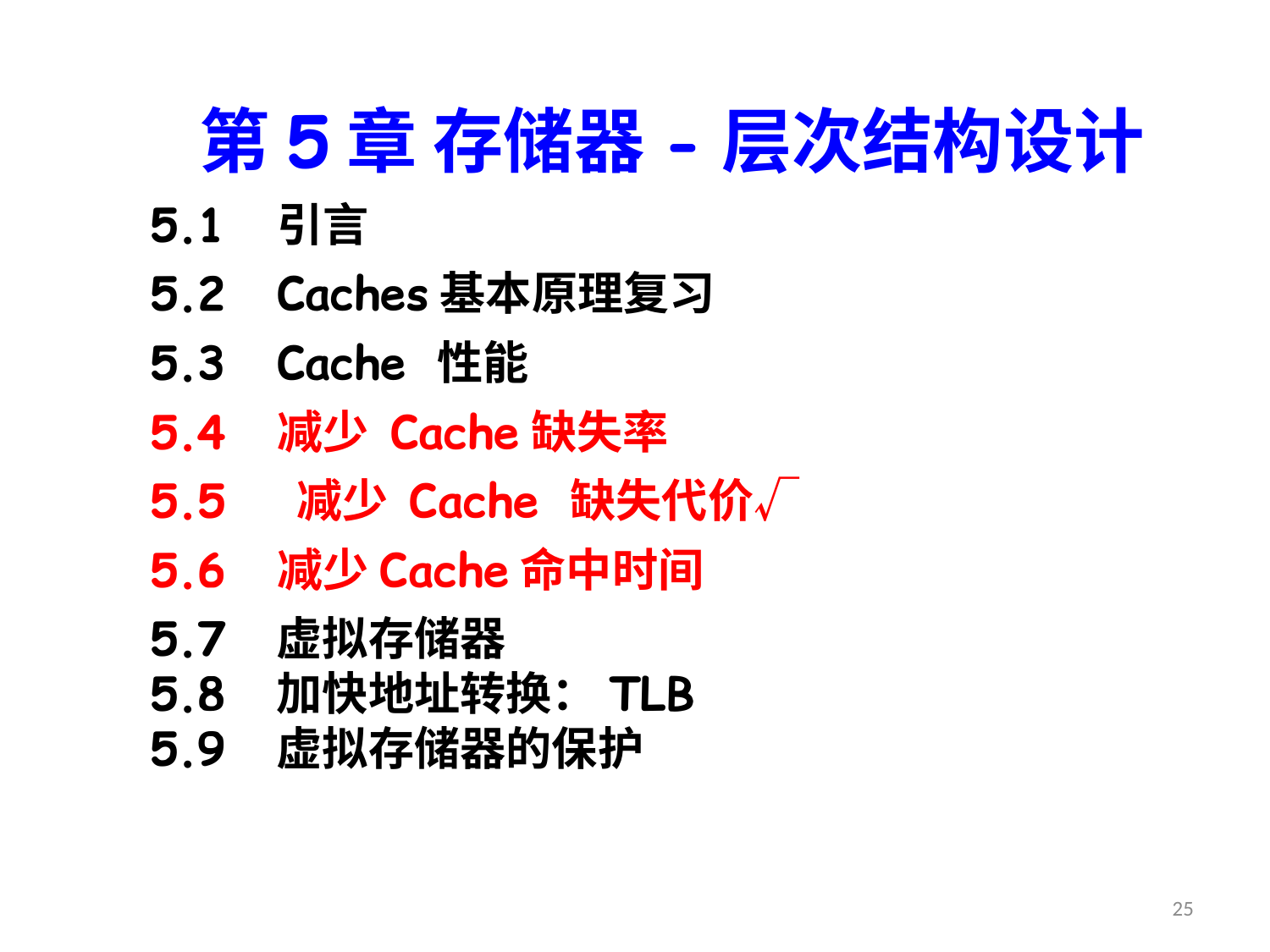

第5章 存储器-层次结构设计
5.1	引言
5.2	Caches基本原理复习
5.3	Cache 性能
5.4	减少 Cache缺失率
5.5   减少 Cache 缺失代价√
5.6	减少Cache命中时间
5.7  虚拟存储器
5.8  加快地址转换：TLB
5.9  虚拟存储器的保护

25
25